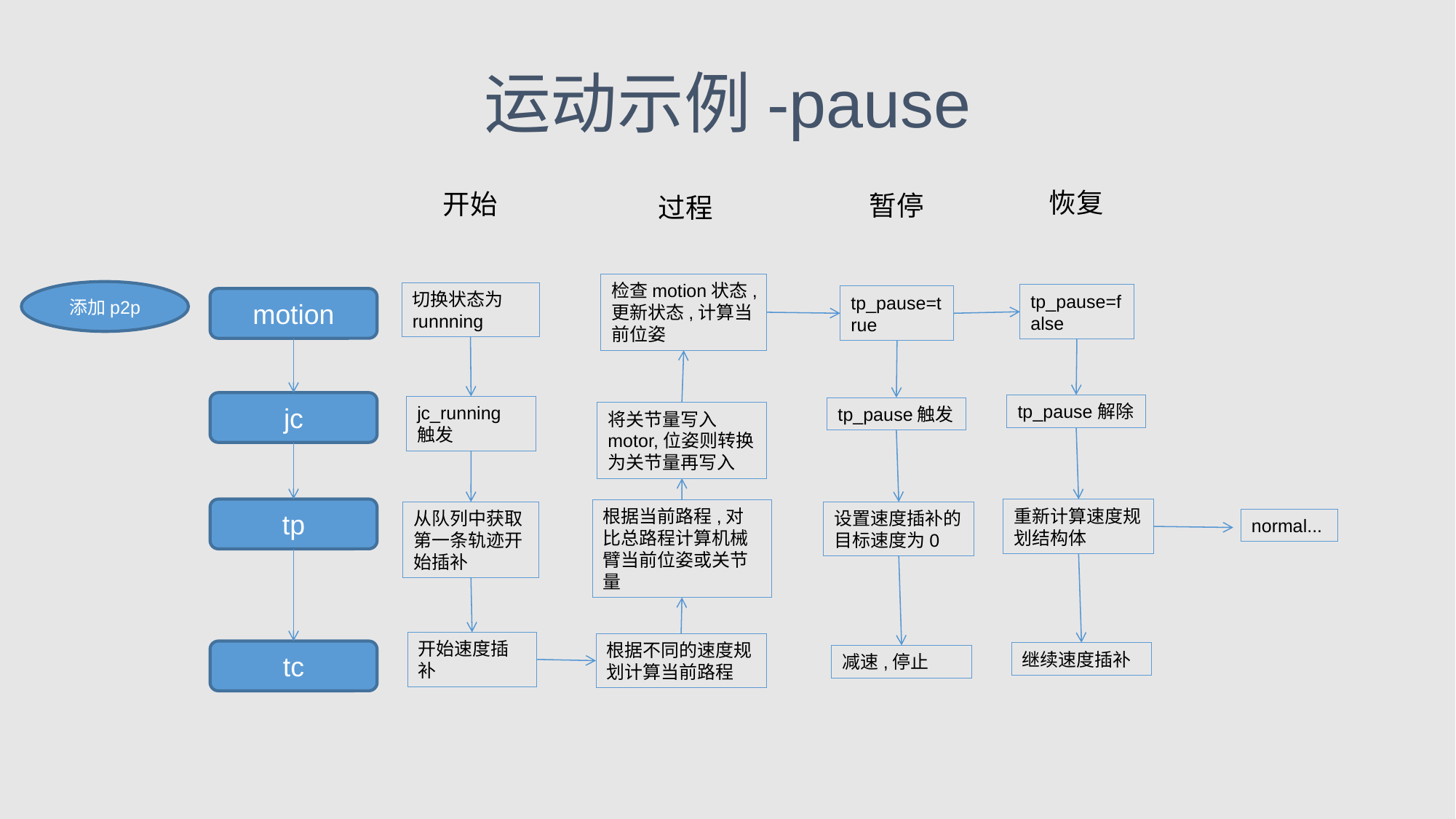

# 运动示例-pause
恢复
开始
暂停
过程
检查motion状态,更新状态,计算当前位姿
添加p2p
切换状态为runnning
tp_pause=false
tp_pause=true
motion
jc
tp_pause解除
jc_running 触发
tp_pause触发
将关节量写入motor,位姿则转换为关节量再写入
tp
重新计算速度规划结构体
根据当前路程,对比总路程计算机械臂当前位姿或关节量
从队列中获取第一条轨迹开始插补
设置速度插补的目标速度为0
normal...
开始速度插补
根据不同的速度规划计算当前路程
tc
继续速度插补
减速,停止